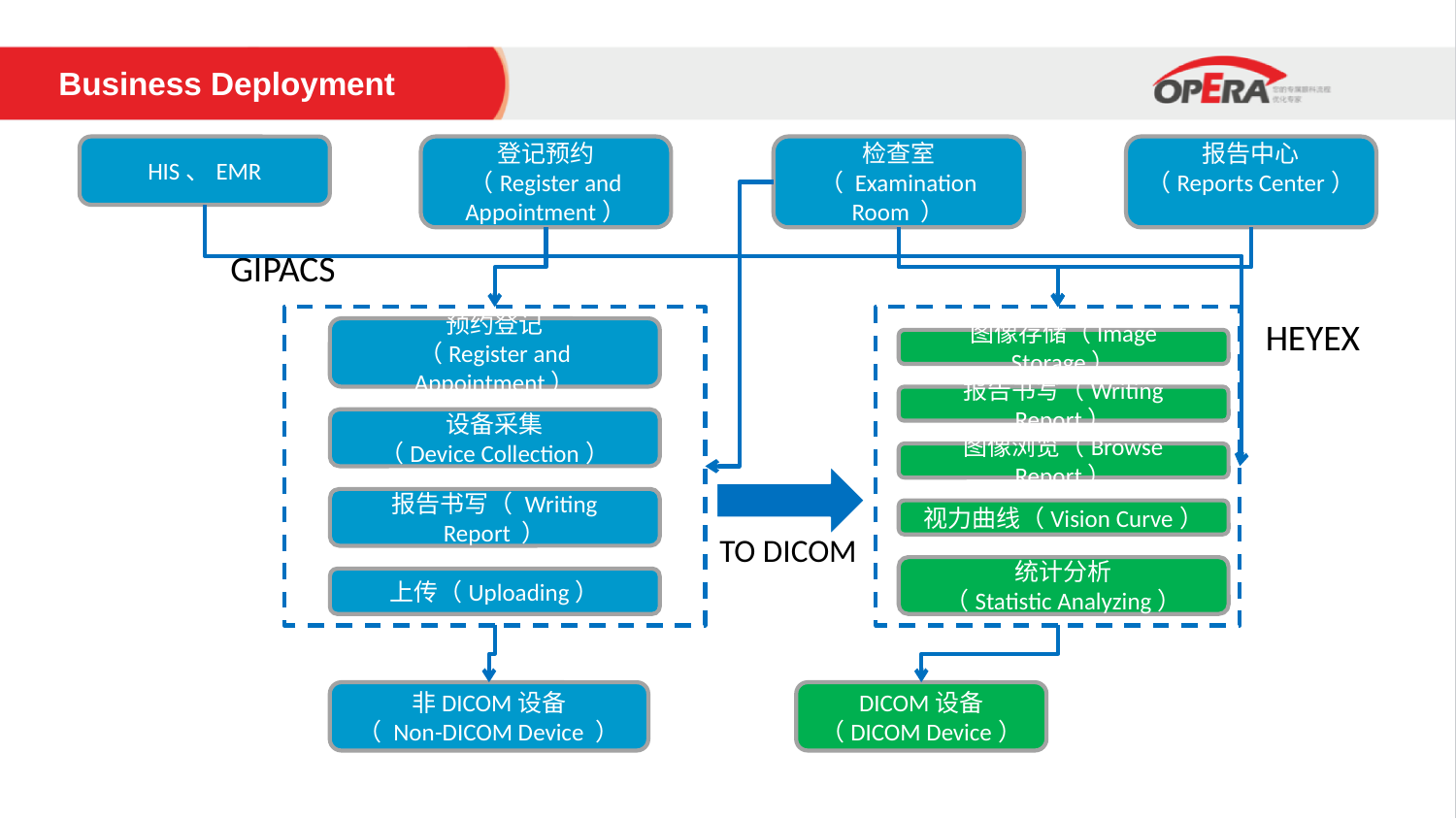

# Business Deployment
HIS、EMR
登记预约
（Register and Appointment）
检查室
（ Examination Room ）
报告中心
（Reports Center）

GIPACS

HEYEX
预约登记
（Register and Appointment）
图像存储（Image Storage）
报告书写（Writing Report）
设备采集
（Device Collection）
图像浏览（Browse Report）

报告书写（ Writing Report ）
视力曲线（Vision Curve）
TO DICOM
统计分析
（Statistic Analyzing）
上传（Uploading）
非DICOM设备
（ Non-DICOM Device ）
DICOM设备
（DICOM Device）